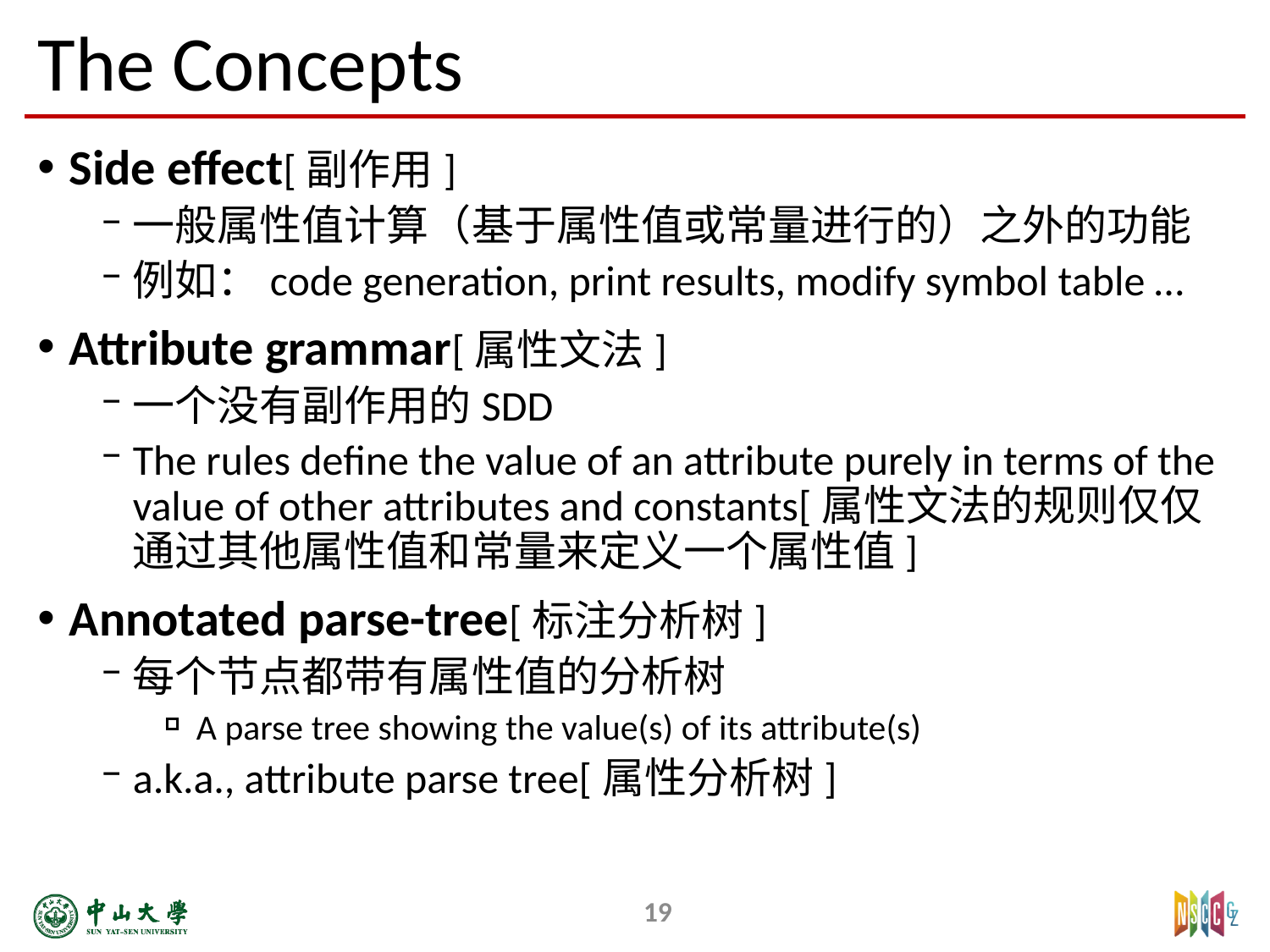

# The Concepts
Side effect[副作用]
一般属性值计算（基于属性值或常量进行的）之外的功能
例如：code generation, print results, modify symbol table …
Attribute grammar[属性文法]
一个没有副作用的SDD
The rules define the value of an attribute purely in terms of the value of other attributes and constants[属性文法的规则仅仅通过其他属性值和常量来定义一个属性值]
Annotated parse-tree[标注分析树]
每个节点都带有属性值的分析树
A parse tree showing the value(s) of its attribute(s)
a.k.a., attribute parse tree[属性分析树]
19